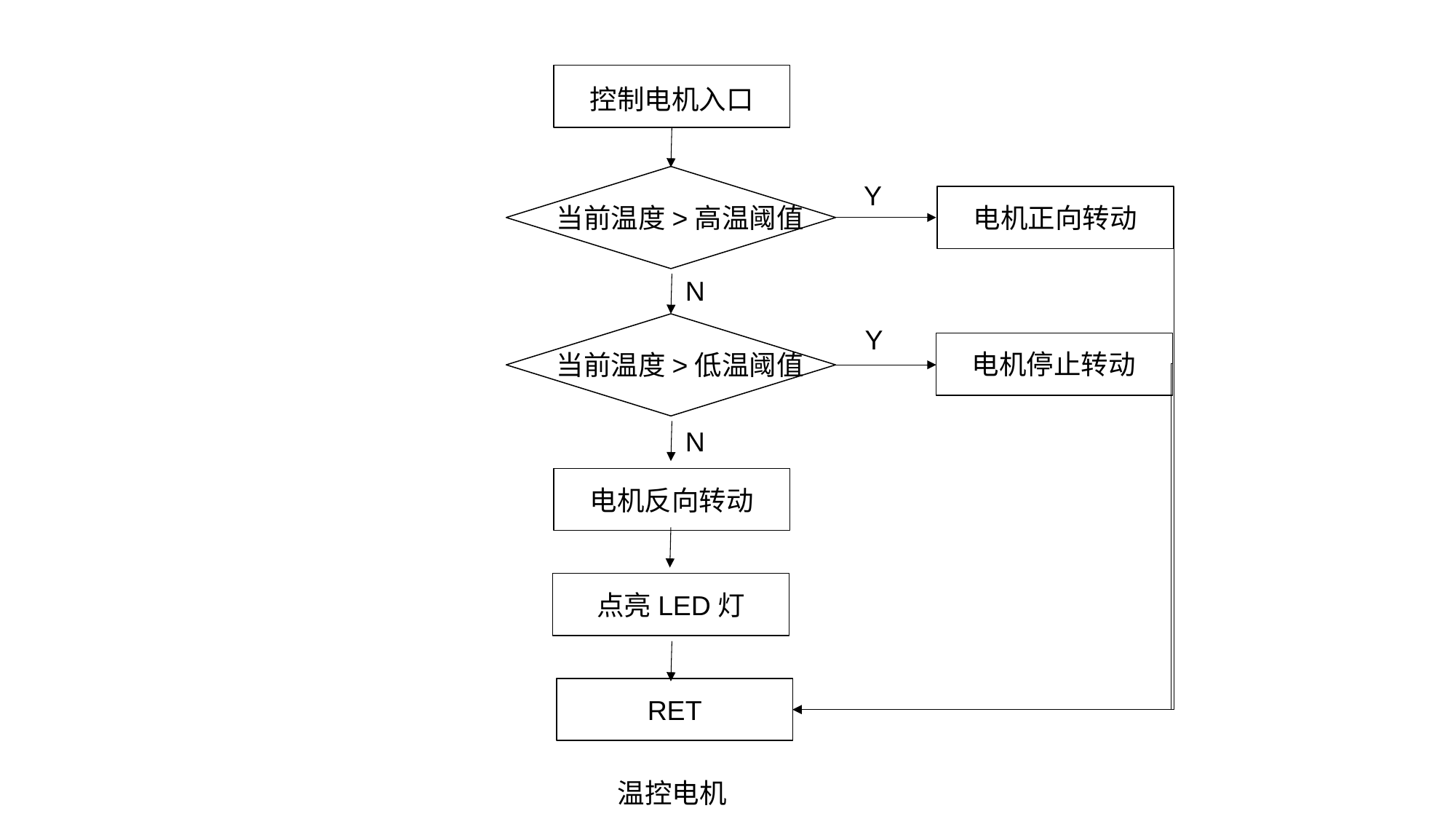

控制电机入口

Y

当前温度>高温阈值
电机正向转动
N

Y

电机停止转动
当前温度>低温阈值
N

电机反向转动

点亮LED灯

RET
温控电机